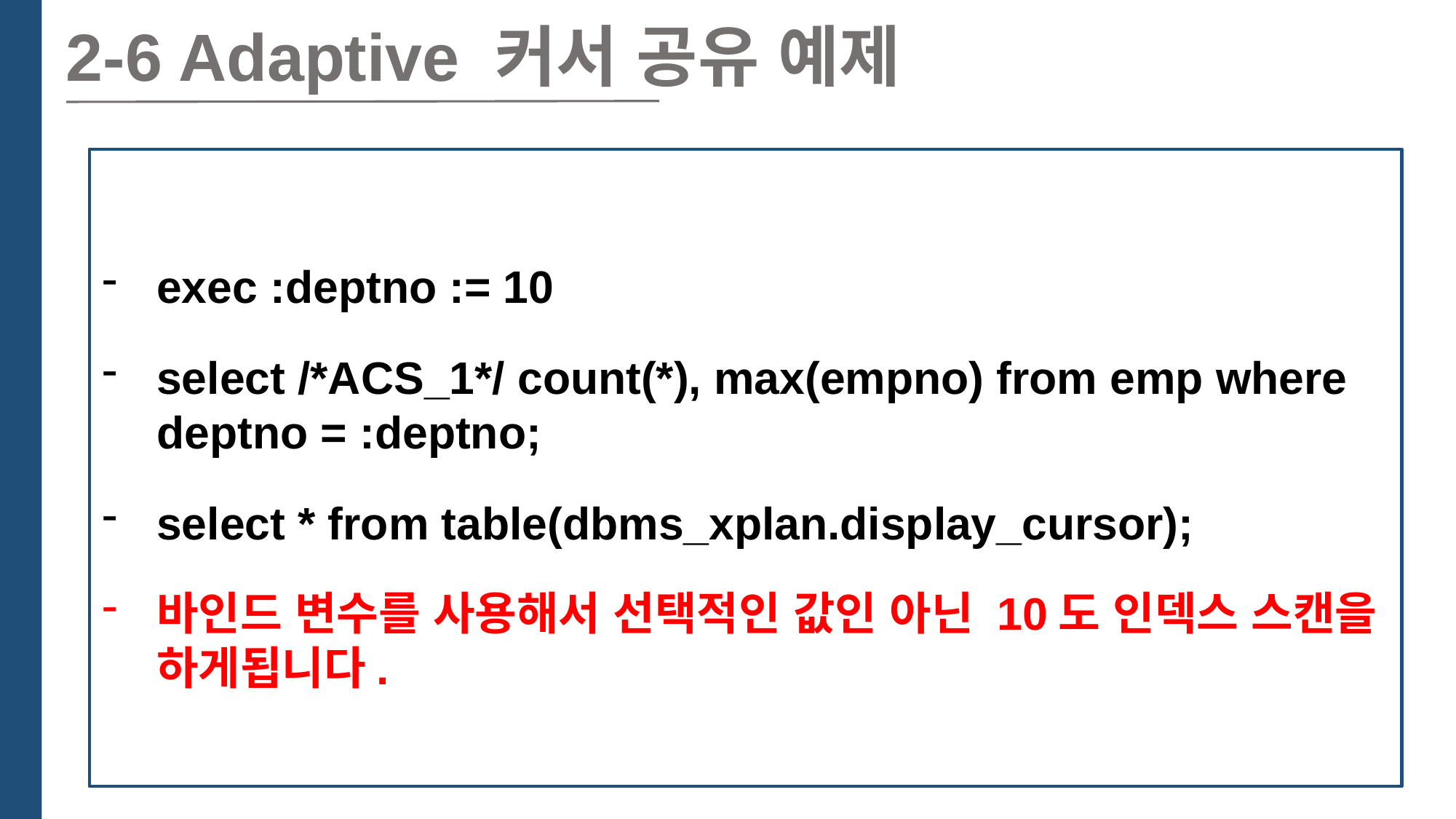

2-6 Adaptive 커서 공유 예제
exec :deptno := 10
select /*ACS_1*/ count(*), max(empno) from emp where deptno = :deptno;
select * from table(dbms_xplan.display_cursor);
바인드 변수를 사용해서 선택적인 값인 아닌 10도 인덱스 스캔을 하게됩니다.